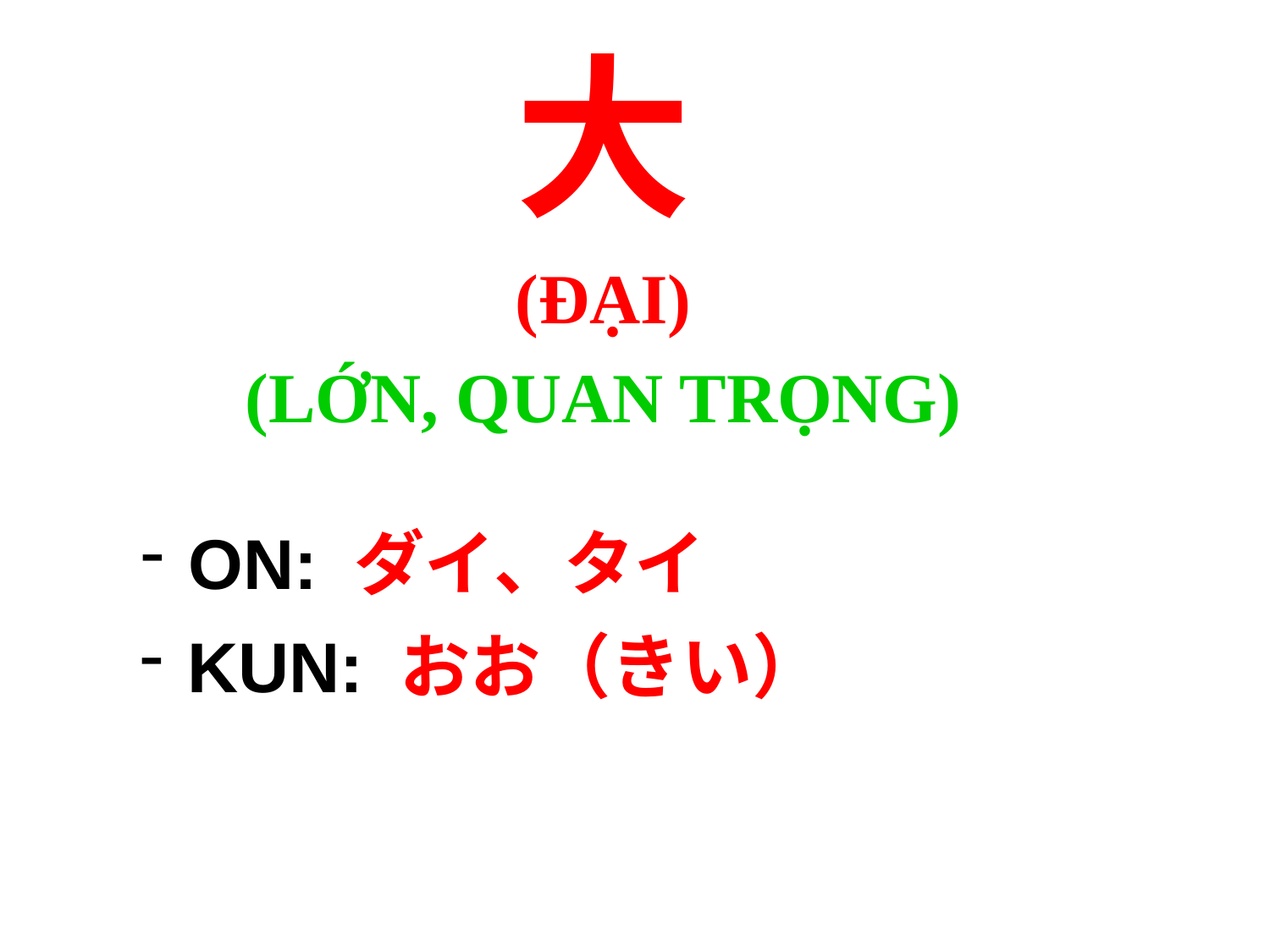

大
(ĐẠI)
(LỚN, QUAN TRỌNG)
ON: ダイ、タイ

KUN: おお（きい）